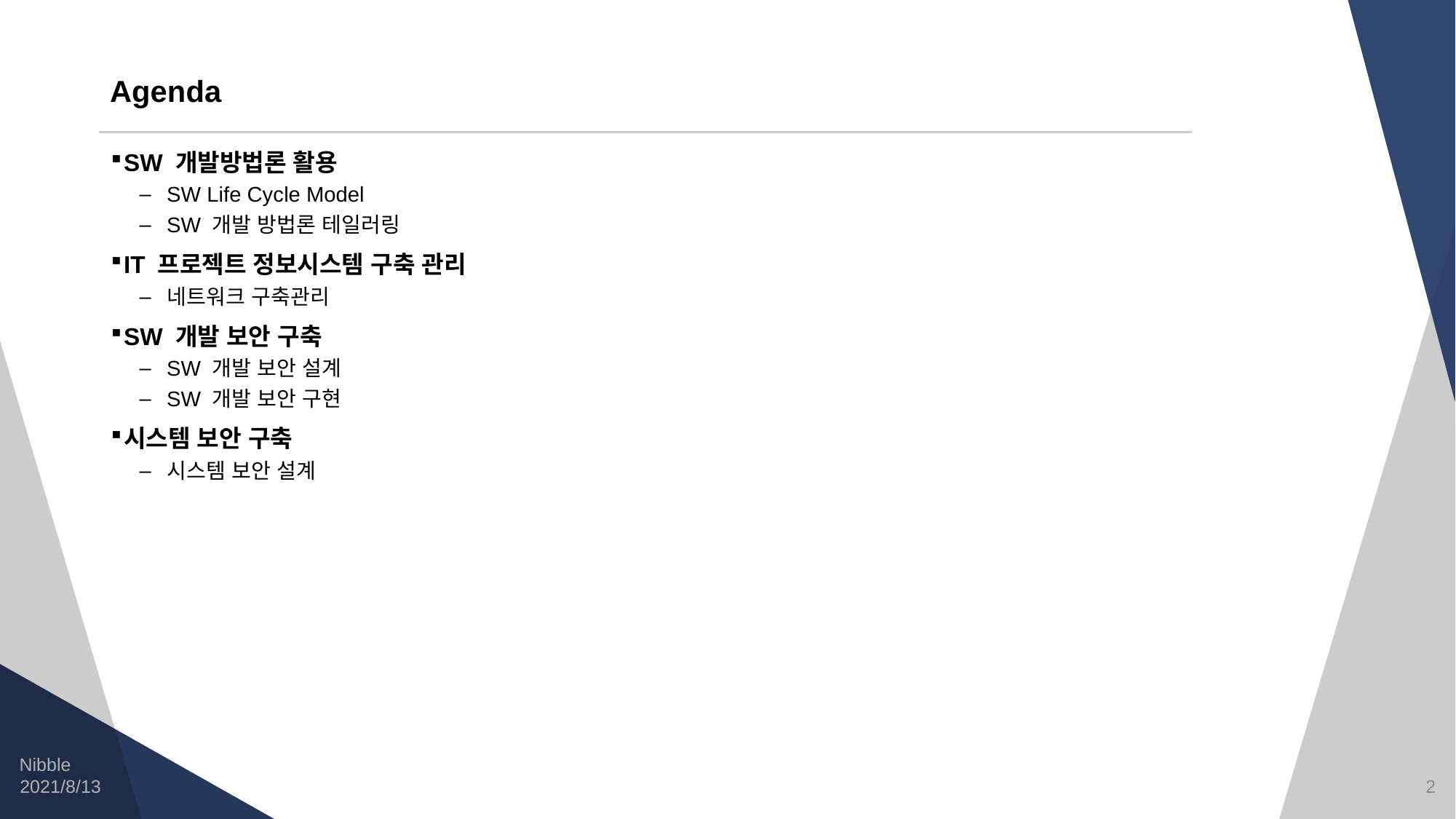

# Agenda

SW 개발방법론 활용
SW Life Cycle Model
SW 개발 방법론 테일러링
IT 프로젝트 정보시스템 구축 관리
네트워크 구축관리
SW 개발 보안 구축
SW 개발 보안 설계
SW 개발 보안 구현
시스템 보안 구축
시스템 보안 설계
Nibble
2021/8/13
2